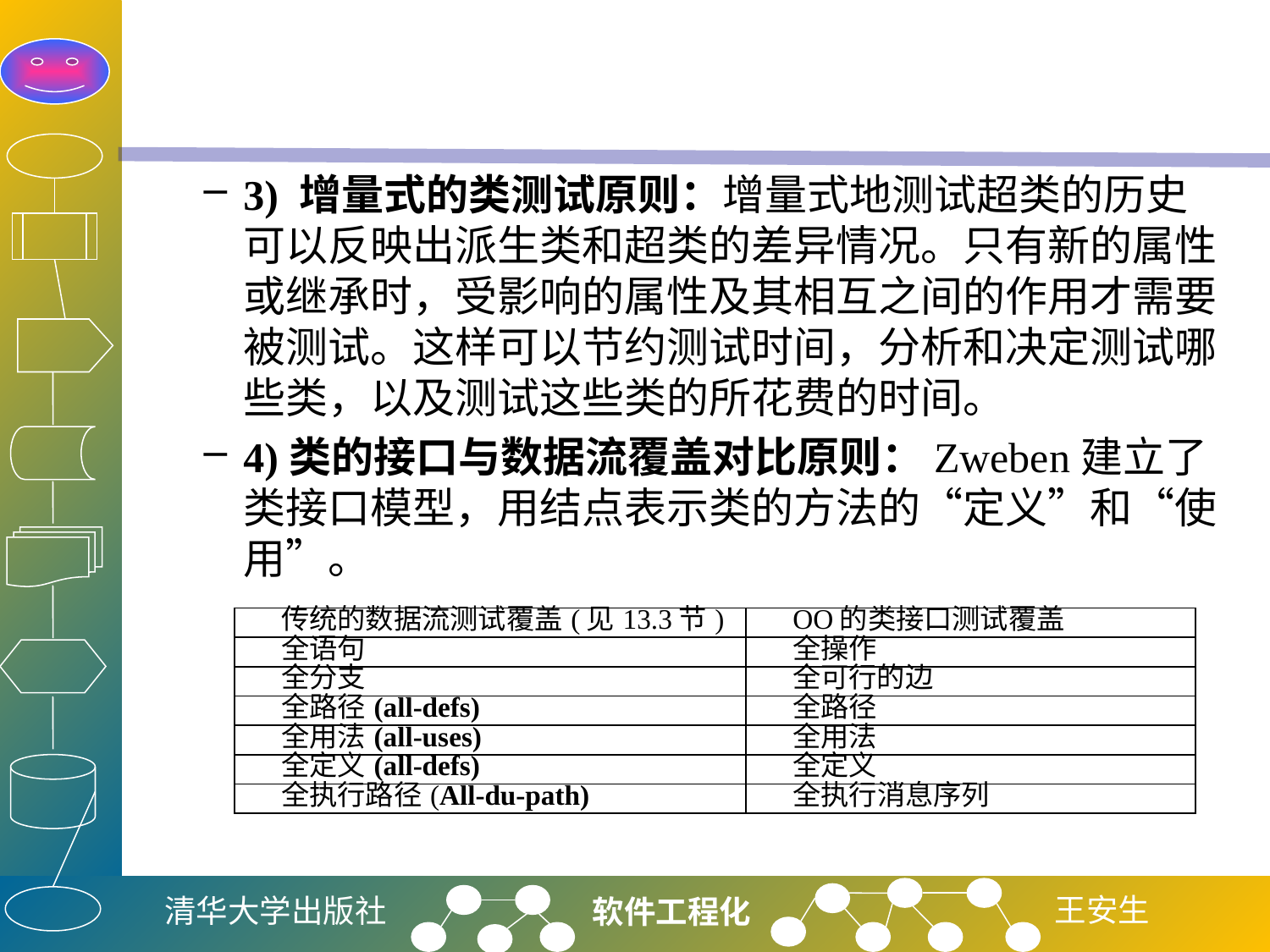

#
3) 增量式的类测试原则：增量式地测试超类的历史可以反映出派生类和超类的差异情况。只有新的属性或继承时，受影响的属性及其相互之间的作用才需要被测试。这样可以节约测试时间，分析和决定测试哪些类，以及测试这些类的所花费的时间。
4)类的接口与数据流覆盖对比原则：Zweben建立了类接口模型，用结点表示类的方法的“定义”和“使用”。
| 传统的数据流测试覆盖(见13.3节) | OO的类接口测试覆盖 |
| --- | --- |
| 全语句 | 全操作 |
| 全分支 | 全可行的边 |
| 全路径(all-defs) | 全路径 |
| 全用法(all-uses) | 全用法 |
| 全定义(all-defs) | 全定义 |
| 全执行路径(All-du-path) | 全执行消息序列 |